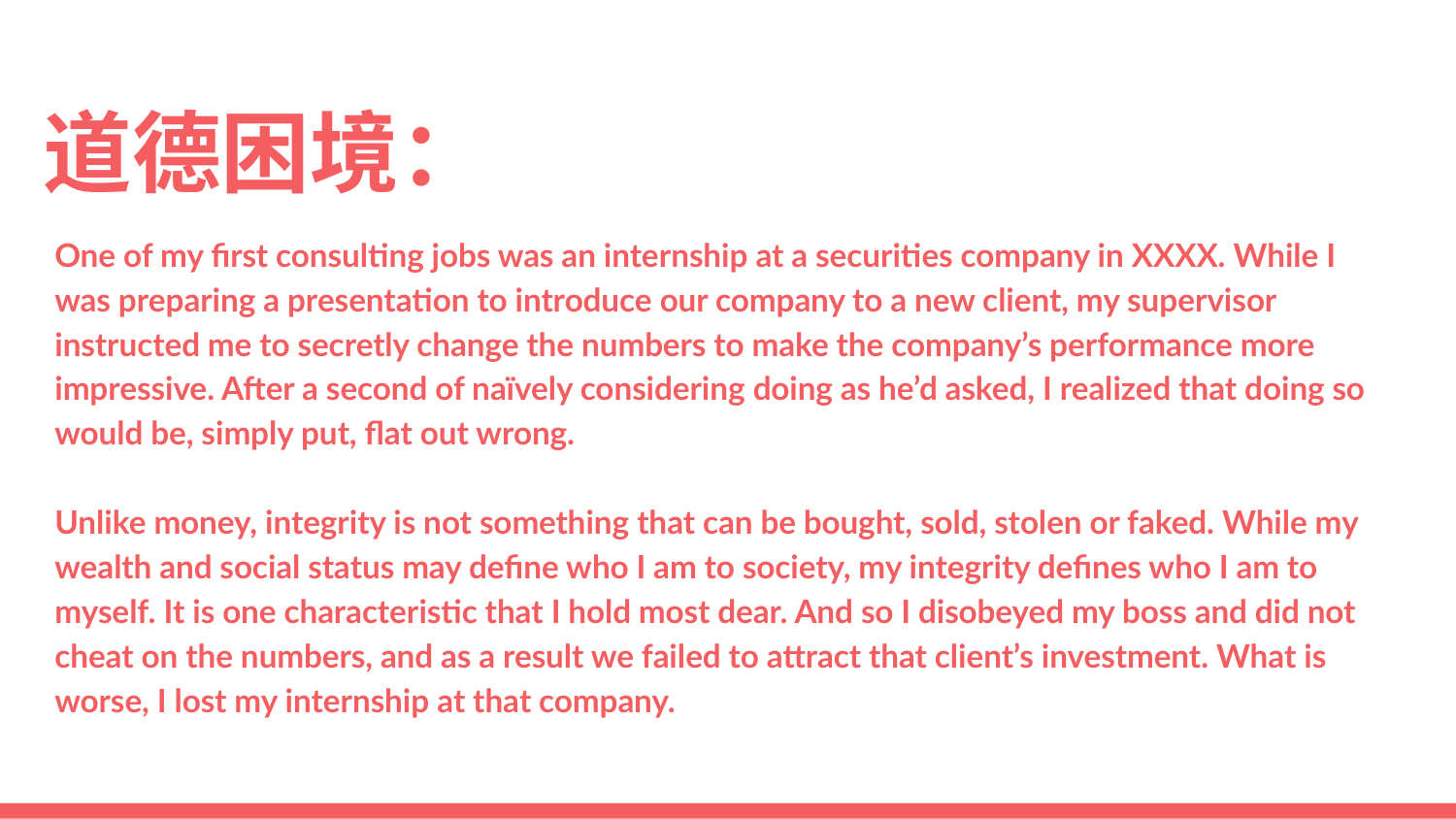

# 道德困境：
One of my first consulting jobs was an internship at a securities company in XXXX. While I was preparing a presentation to introduce our company to a new client, my supervisor instructed me to secretly change the numbers to make the company’s performance more impressive. After a second of naïvely considering doing as he’d asked, I realized that doing so would be, simply put, flat out wrong.

Unlike money, integrity is not something that can be bought, sold, stolen or faked. While my wealth and social status may define who I am to society, my integrity defines who I am to myself. It is one characteristic that I hold most dear. And so I disobeyed my boss and did not cheat on the numbers, and as a result we failed to attract that client’s investment. What is worse, I lost my internship at that company.